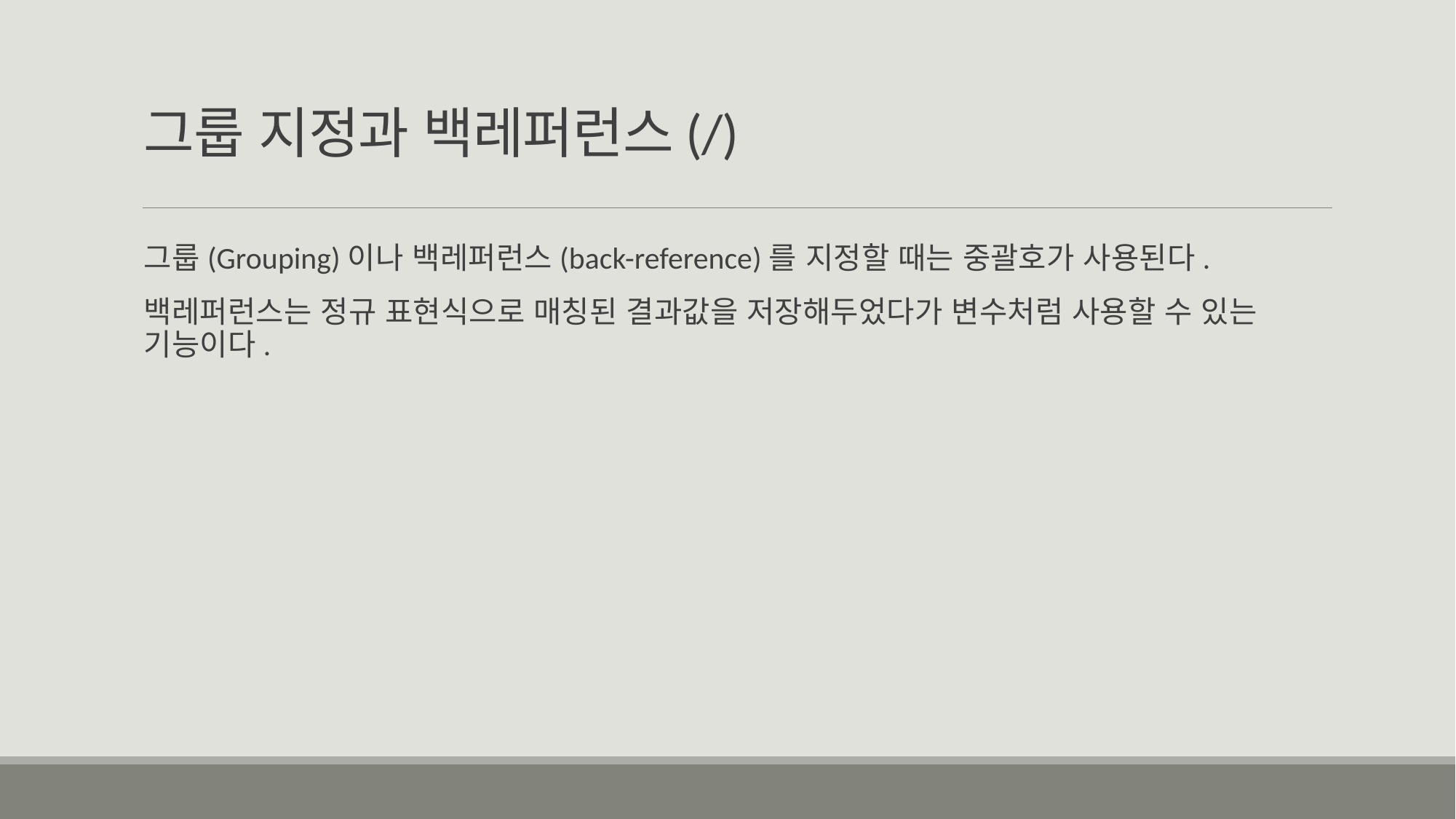

# 그룹 지정과 백레퍼런스(/)
그룹(Grouping)이나 백레퍼런스(back-reference)를 지정할 때는 중괄호가 사용된다.
백레퍼런스는 정규 표현식으로 매칭된 결과값을 저장해두었다가 변수처럼 사용할 수 있는 기능이다.